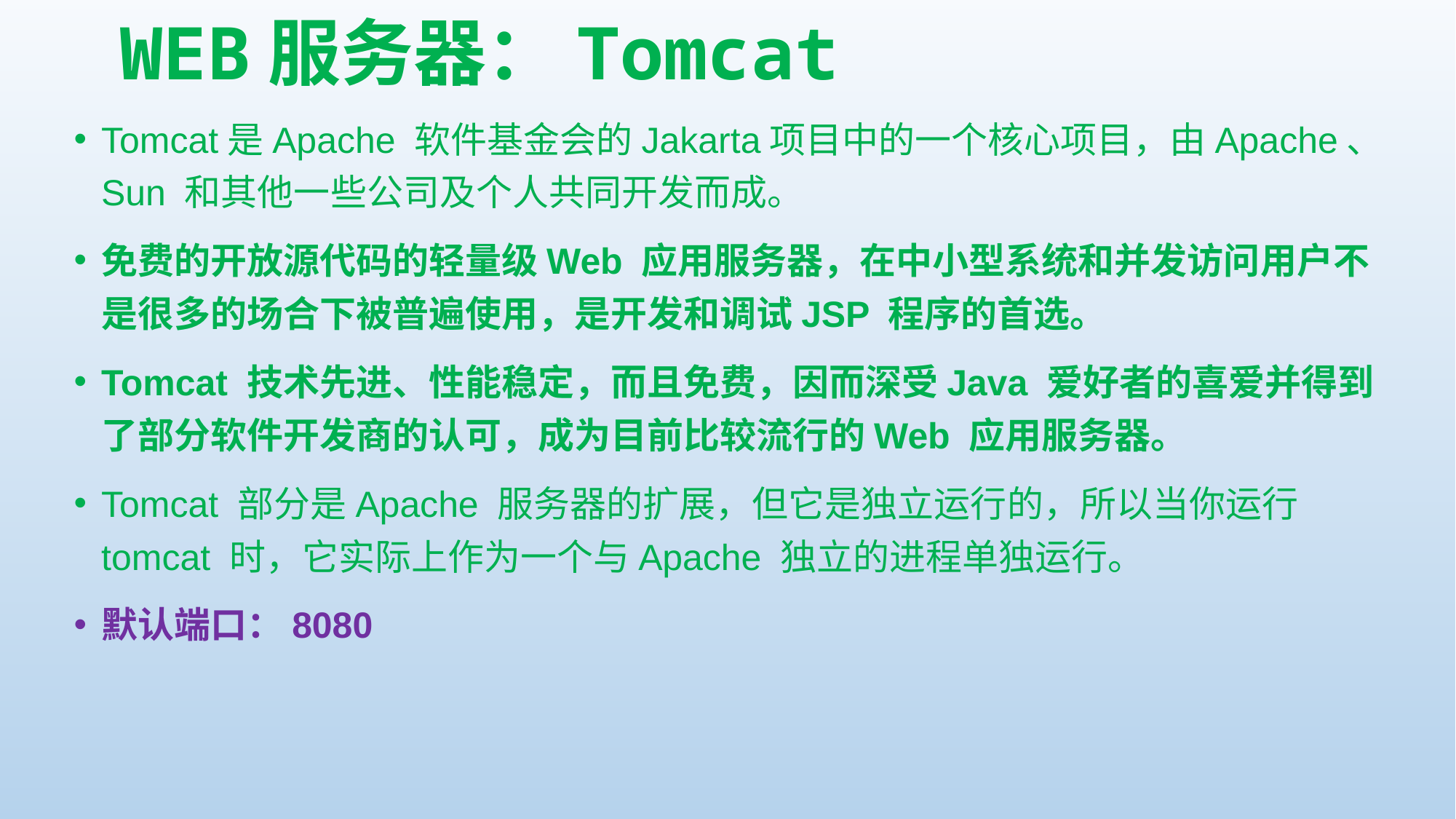

# WEB服务器：Tomcat
Tomcat是Apache 软件基金会的Jakarta项目中的一个核心项目，由Apache、Sun 和其他一些公司及个人共同开发而成。
免费的开放源代码的轻量级Web 应用服务器，在中小型系统和并发访问用户不是很多的场合下被普遍使用，是开发和调试JSP 程序的首选。
Tomcat 技术先进、性能稳定，而且免费，因而深受Java 爱好者的喜爱并得到了部分软件开发商的认可，成为目前比较流行的Web 应用服务器。
Tomcat 部分是Apache 服务器的扩展，但它是独立运行的，所以当你运行tomcat 时，它实际上作为一个与Apache 独立的进程单独运行。
默认端口：8080